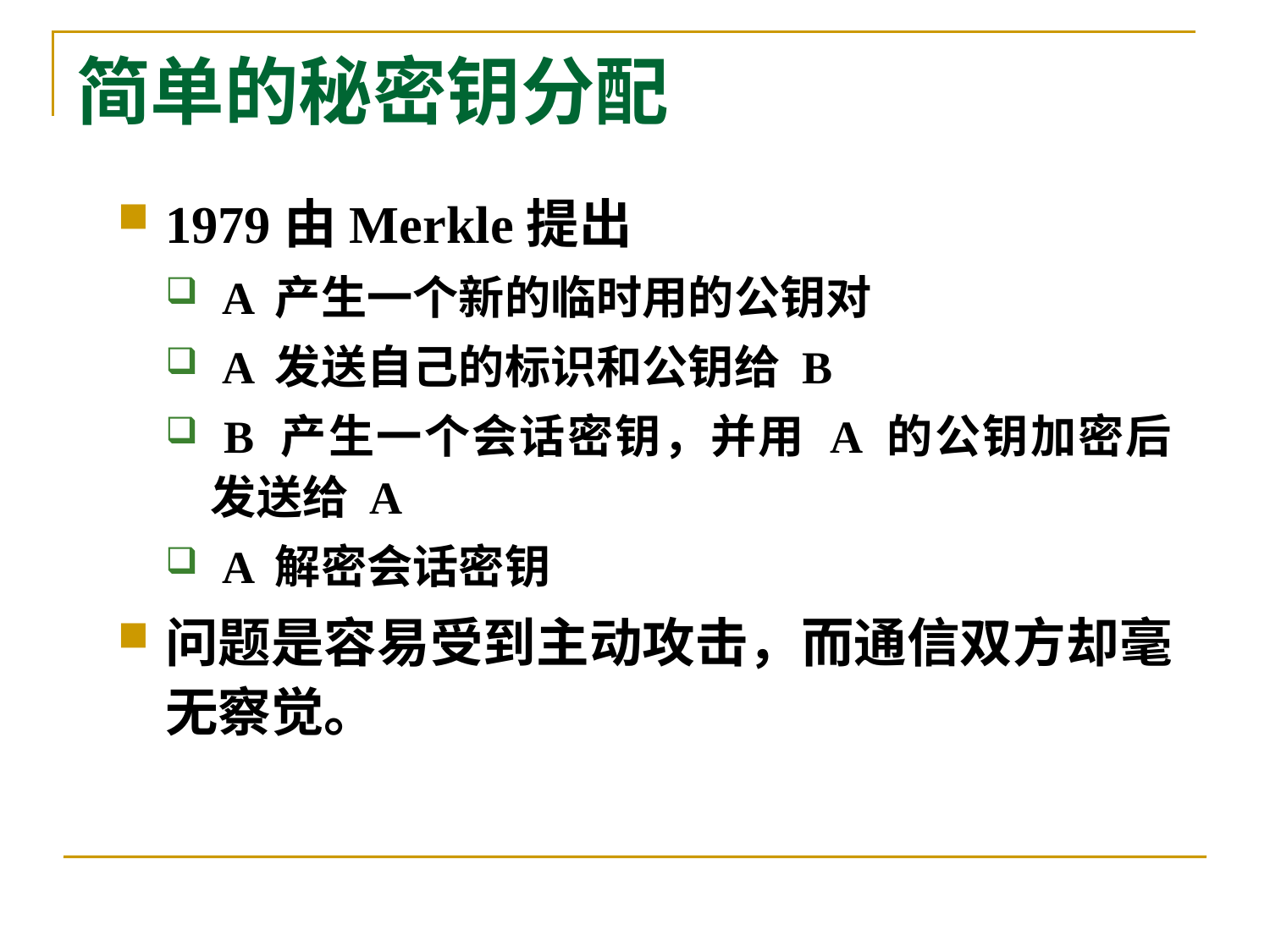

# 简单的秘密钥分配
1979由Merkle提出
 A 产生一个新的临时用的公钥对
 A 发送自己的标识和公钥给 B
 B 产生一个会话密钥，并用 A 的公钥加密后发送给 A
 A 解密会话密钥
问题是容易受到主动攻击，而通信双方却毫无察觉。

21